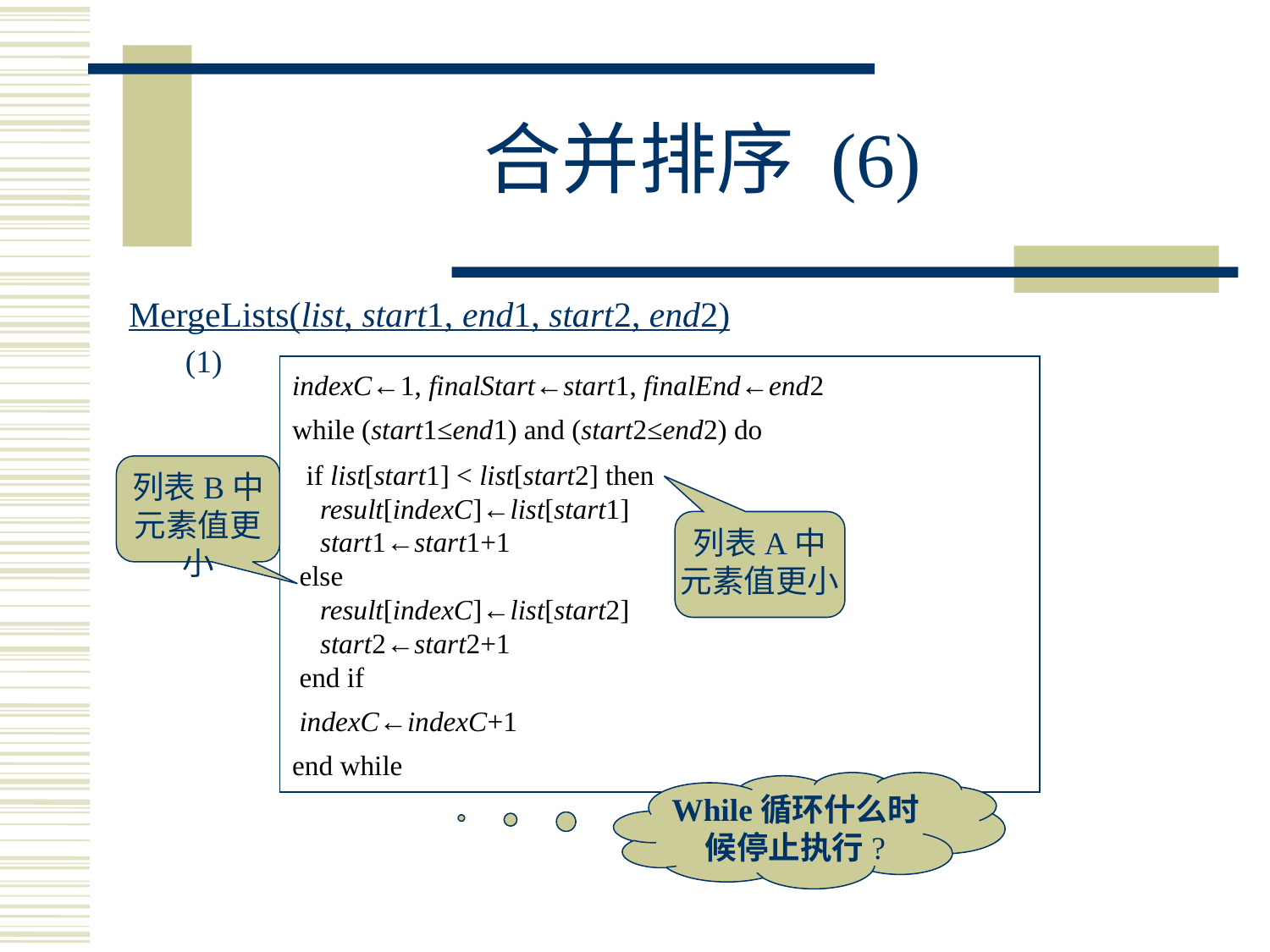

# 合并排序 (6)
MergeLists(list, start1, end1, start2, end2)
       (1)
indexC←1, finalStart←start1, finalEnd←end2

while (start1≤end1) and (start2≤end2) do

  if list[start1] < list[start2] then
    result[indexC]←list[start1]
    start1←start1+1
 else
    result[indexC]←list[start2]
    start2←start2+1
 end if

 indexC←indexC+1

end while
列表B中元素值更小
列表A中元素值更小
While循环什么时候停止执行?